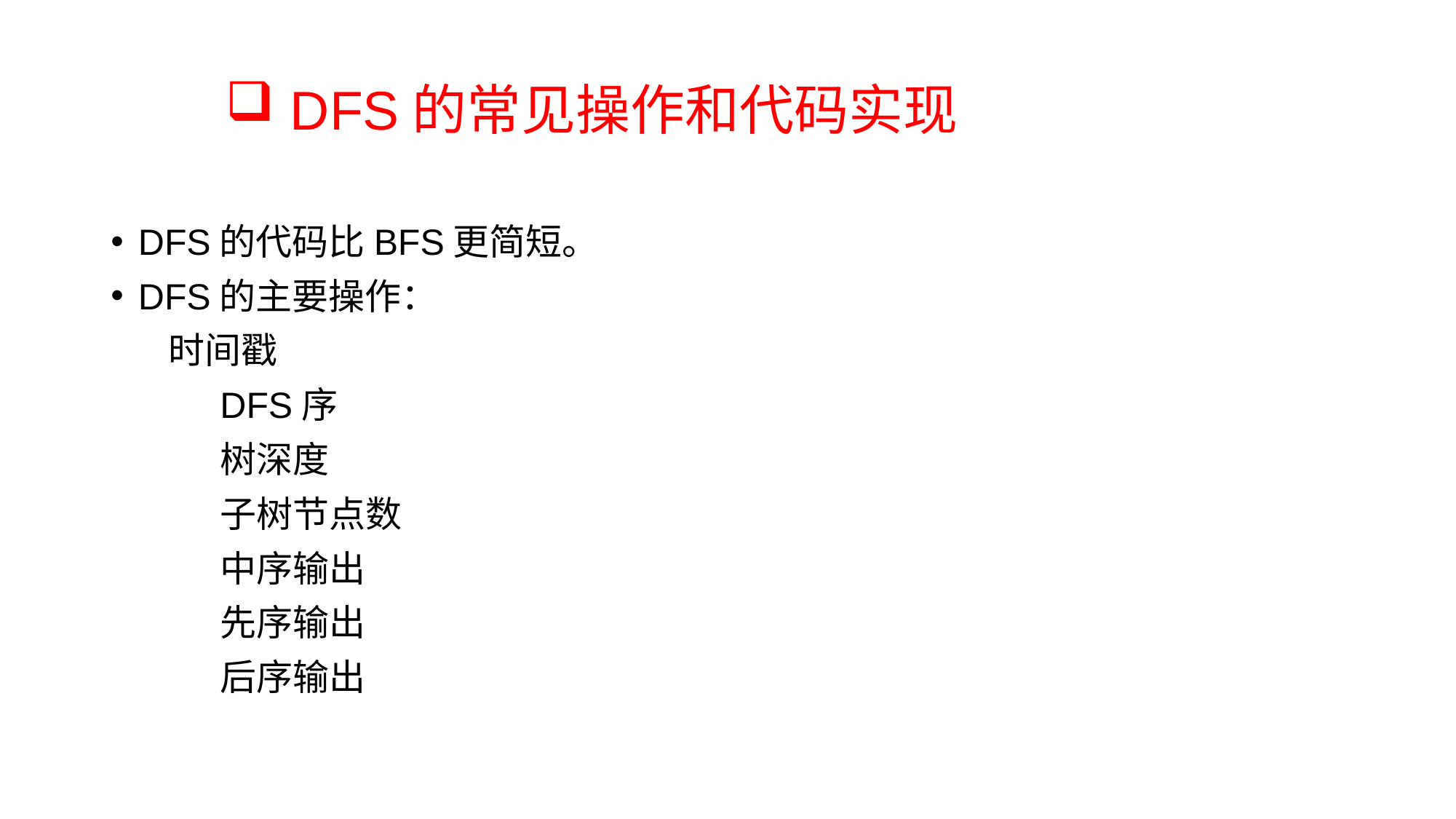

DFS的常见操作和代码实现
DFS的代码比BFS更简短。
DFS的主要操作：
      时间戳
	DFS序
	树深度
	子树节点数
	中序输出
	先序输出
	后序输出